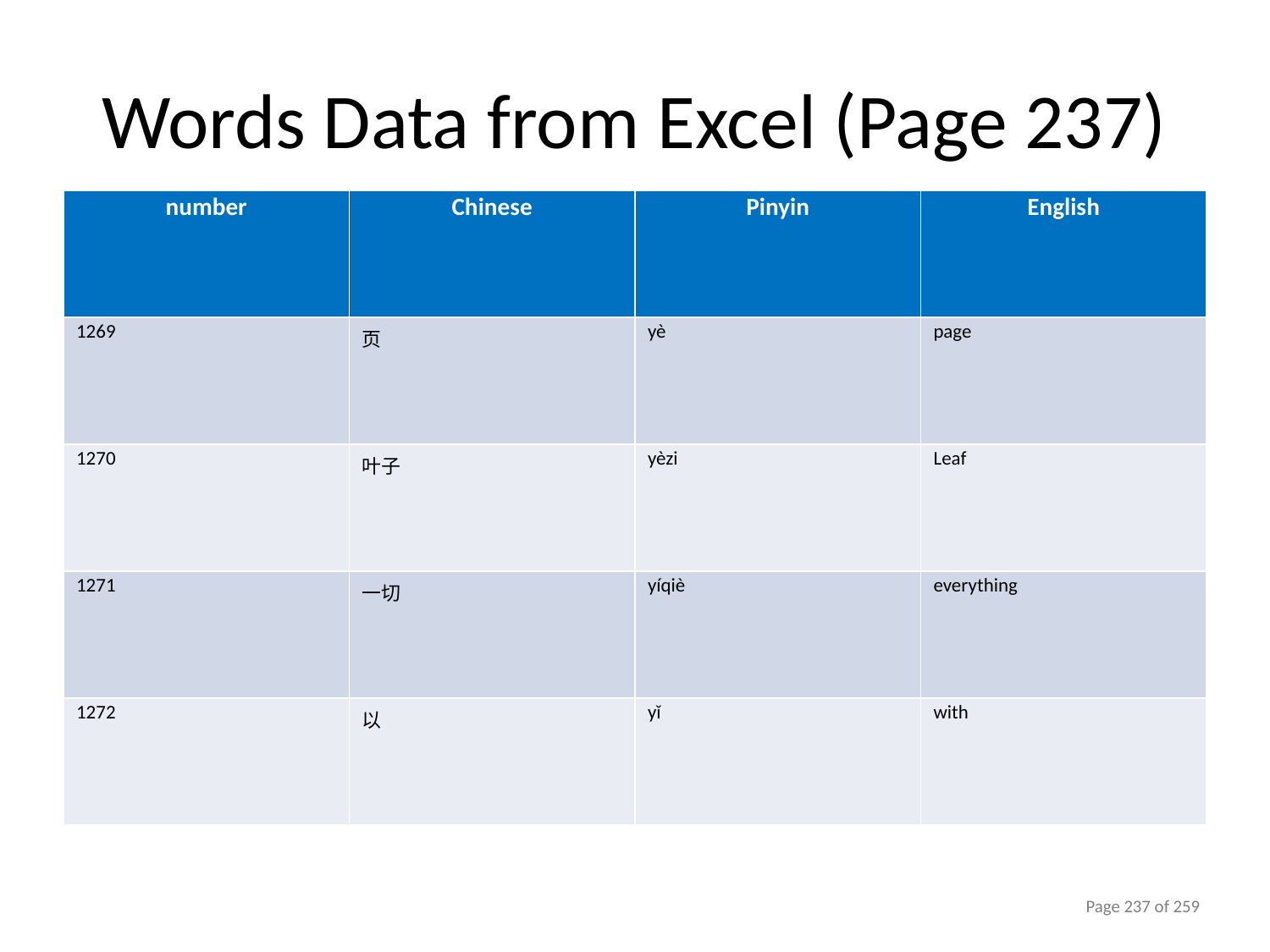

# Words Data from Excel (Page 237)
| number | Chinese | Pinyin | English |
| --- | --- | --- | --- |
| 1269 | 页 | yè | page |
| 1270 | 叶子 | yèzi | Leaf |
| 1271 | 一切 | yíqiè | everything |
| 1272 | 以 | yǐ | with |

Page 237 of 259